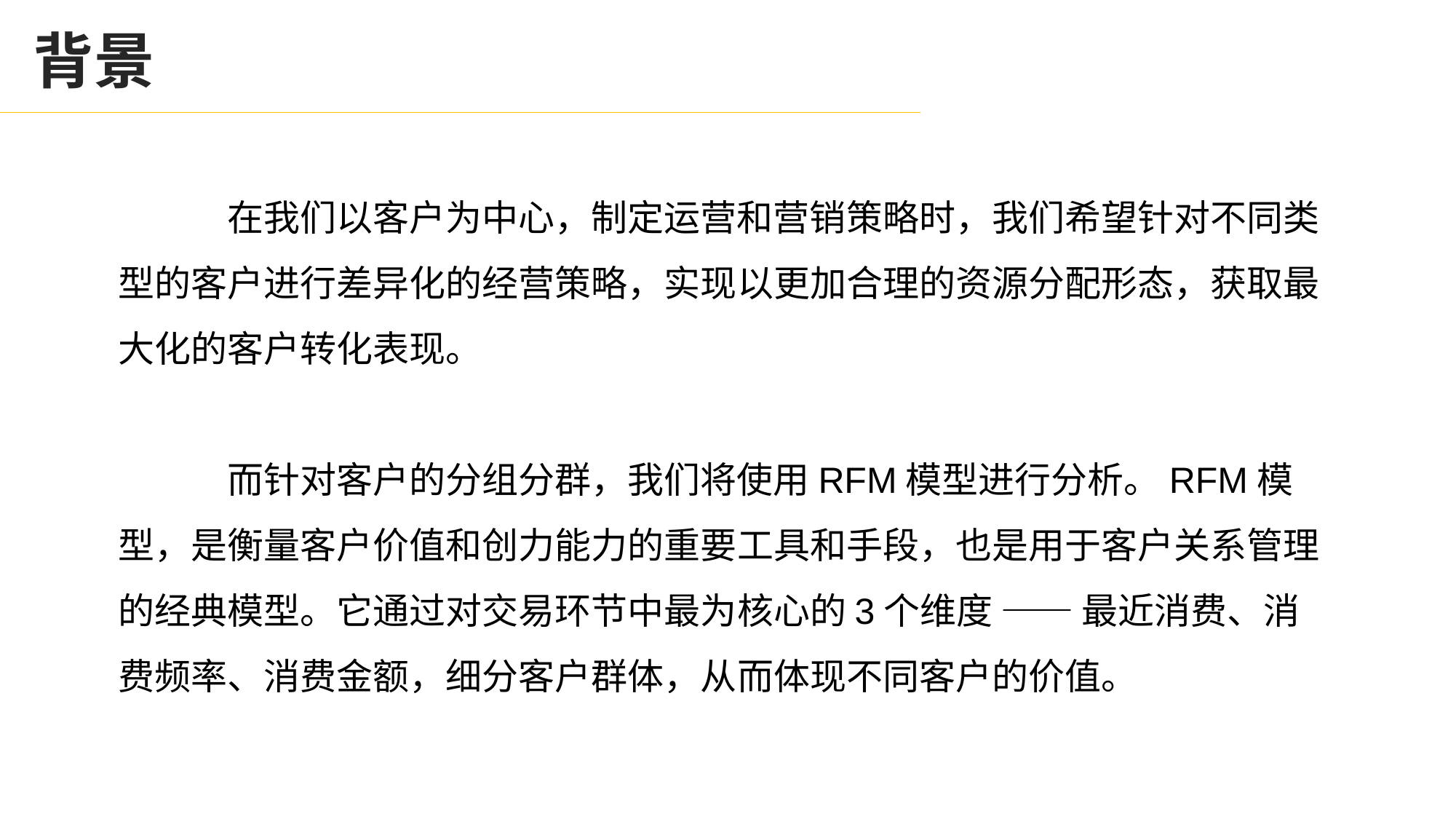

背景
		在我们以客户为中心，制定运营和营销策略时，我们希望针对不同类型的客户进行差异化的经营策略，实现以更加合理的资源分配形态，获取最大化的客户转化表现。

		而针对客户的分组分群，我们将使用RFM模型进行分析。RFM模型，是衡量客户价值和创力能力的重要工具和手段，也是用于客户关系管理的经典模型。它通过对交易环节中最为核心的3个维度 —— 最近消费、消费频率、消费金额，细分客户群体，从而体现不同客户的价值。